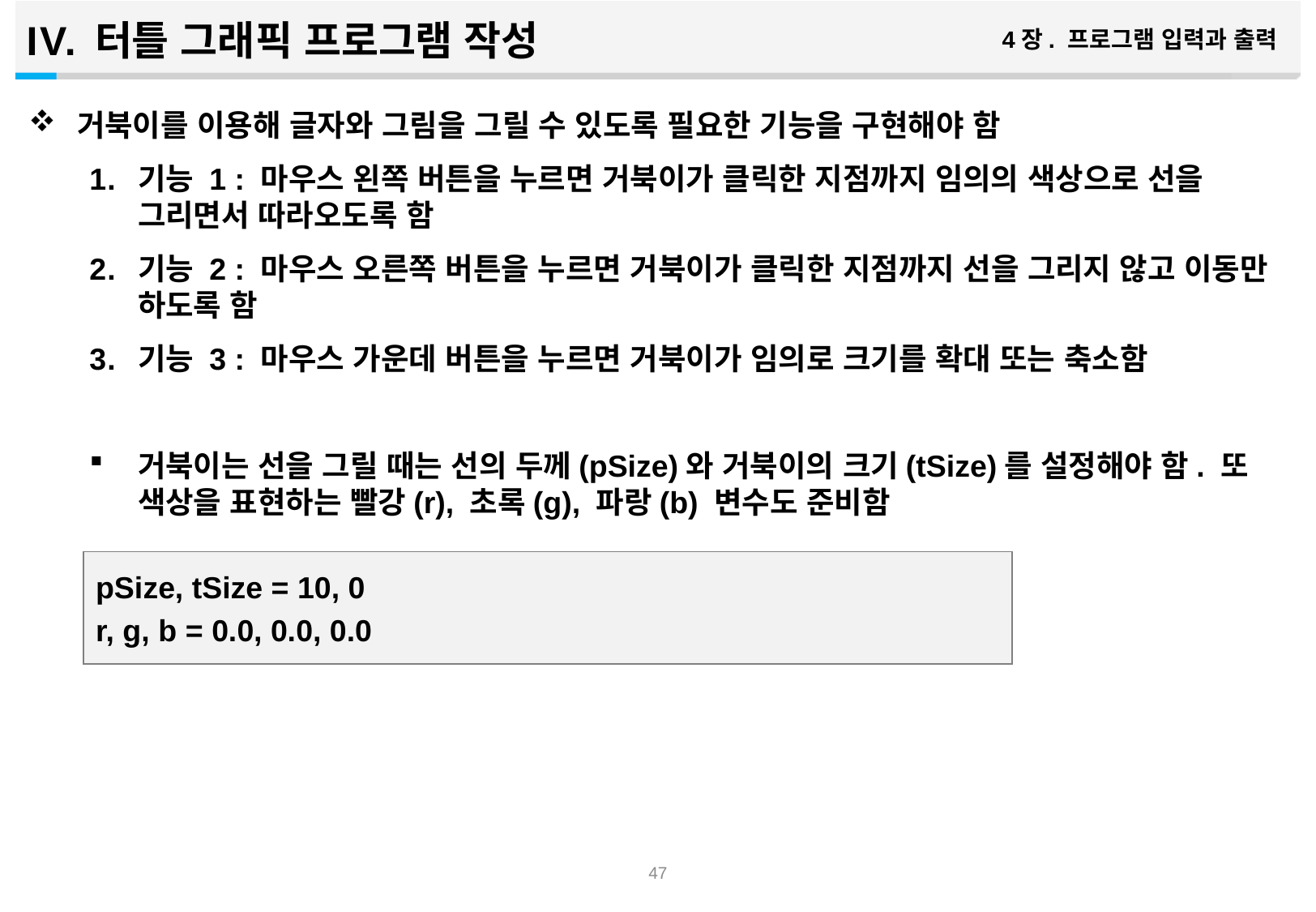

터틀 그래픽 프로그램 작성
4장. 프로그램 입력과 출력
거북이를 이용해 글자와 그림을 그릴 수 있도록 필요한 기능을 구현해야 함
기능 1 : 마우스 왼쪽 버튼을 누르면 거북이가 클릭한 지점까지 임의의 색상으로 선을 그리면서 따라오도록 함
기능 2 : 마우스 오른쪽 버튼을 누르면 거북이가 클릭한 지점까지 선을 그리지 않고 이동만 하도록 함
기능 3 : 마우스 가운데 버튼을 누르면 거북이가 임의로 크기를 확대 또는 축소함

거북이는 선을 그릴 때는 선의 두께(pSize)와 거북이의 크기(tSize)를 설정해야 함. 또 색상을 표현하는 빨강(r), 초록(g), 파랑(b) 변수도 준비함
pSize, tSize = 10, 0
r, g, b = 0.0, 0.0, 0.0
47